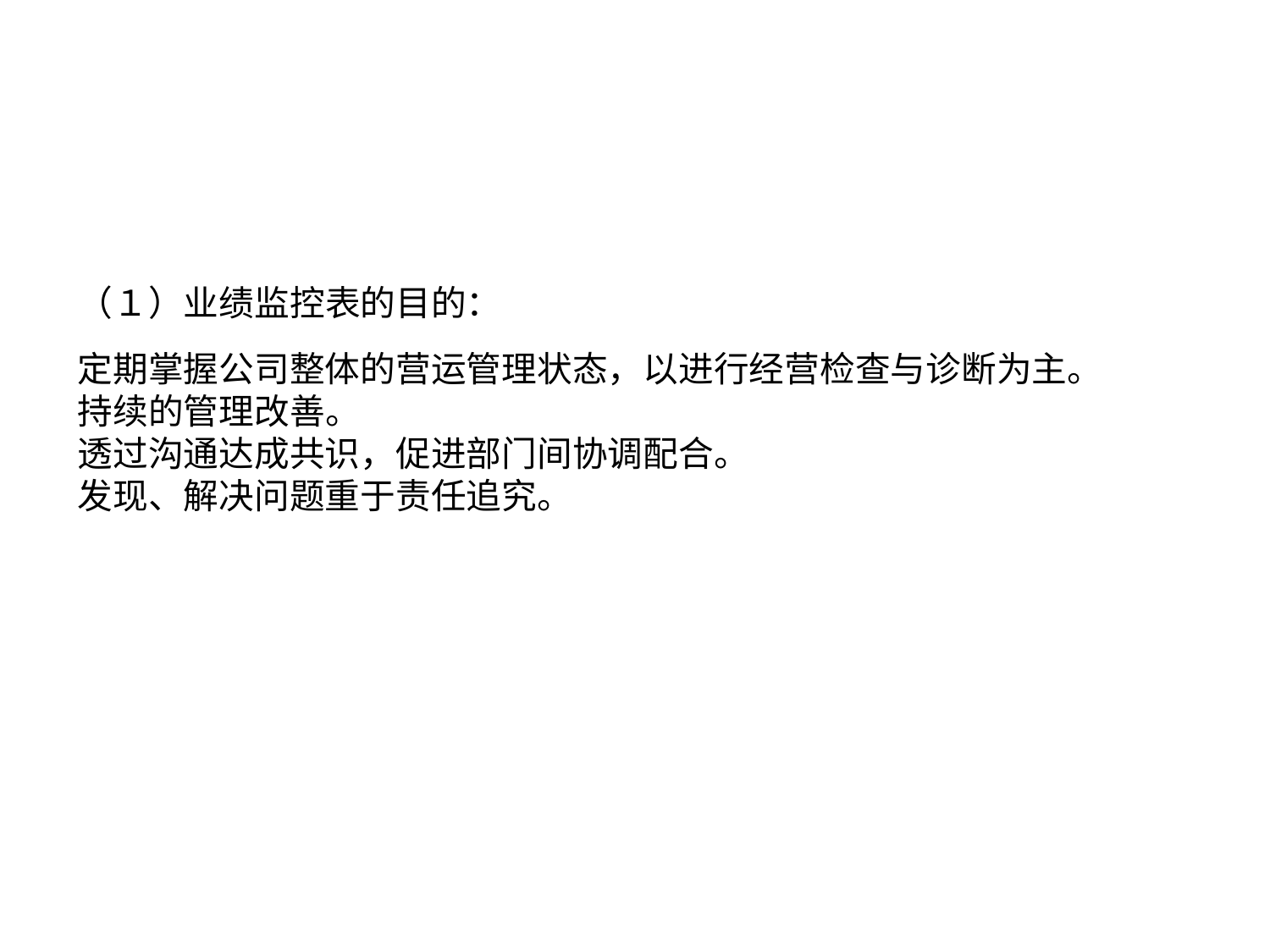

运用业绩监控表进行经营分析检讨（1）
（１）业绩监控表的目的：

定期掌握公司整体的营运管理状态，以进行经营检查与诊断为主。
持续的管理改善。
透过沟通达成共识，促进部门间协调配合。
发现、解决问题重于责任追究。